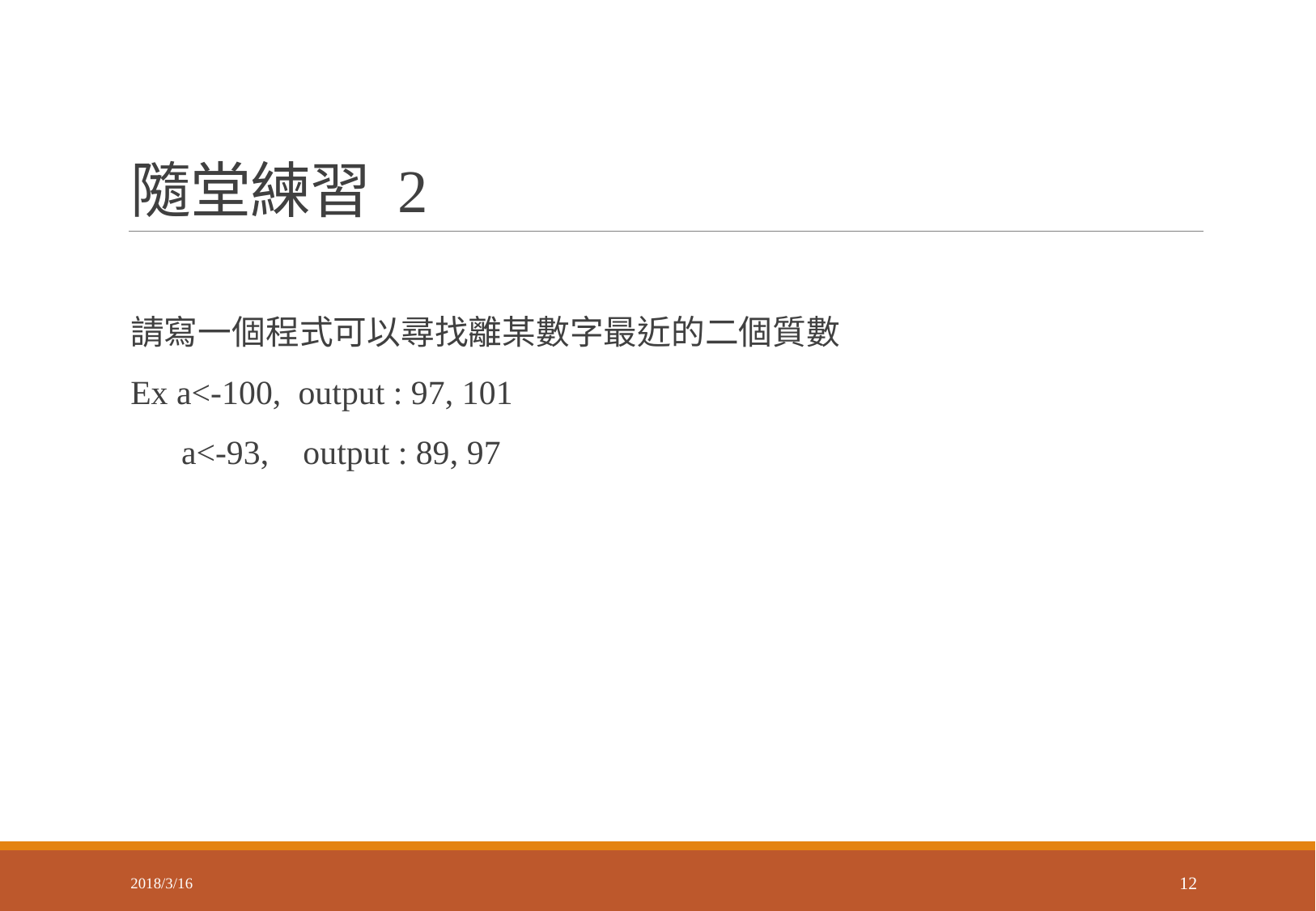

# 隨堂練習 2

請寫一個程式可以尋找離某數字最近的二個質數
Ex a<-100,  output : 97, 101
      a<-93,    output : 89, 97
2018/3/16
12